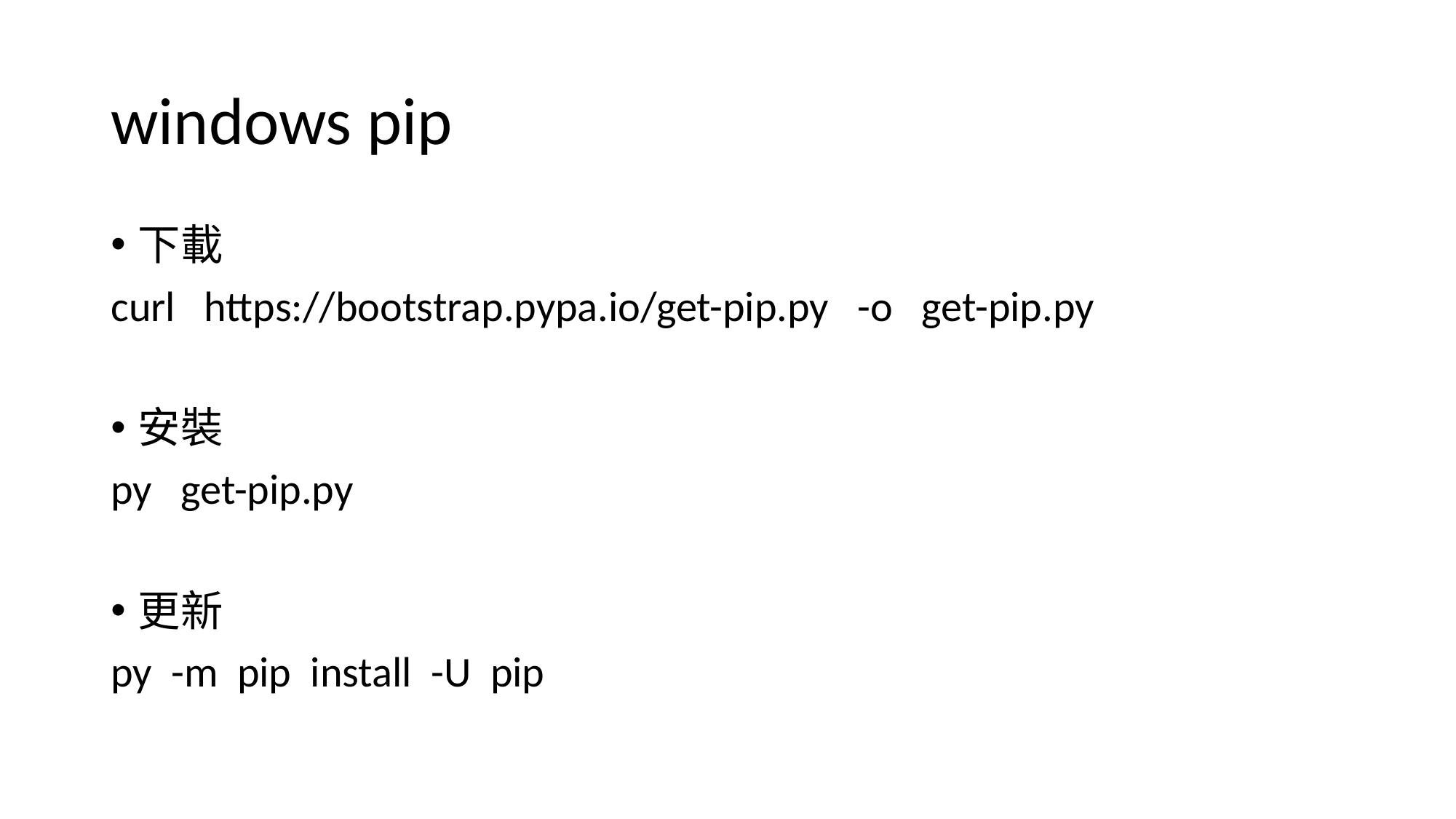

# windows pip
下載
curl   https://bootstrap.pypa.io/get-pip.py   -o   get-pip.py

安裝
py   get-pip.py

更新
py  -m  pip  install  -U  pip